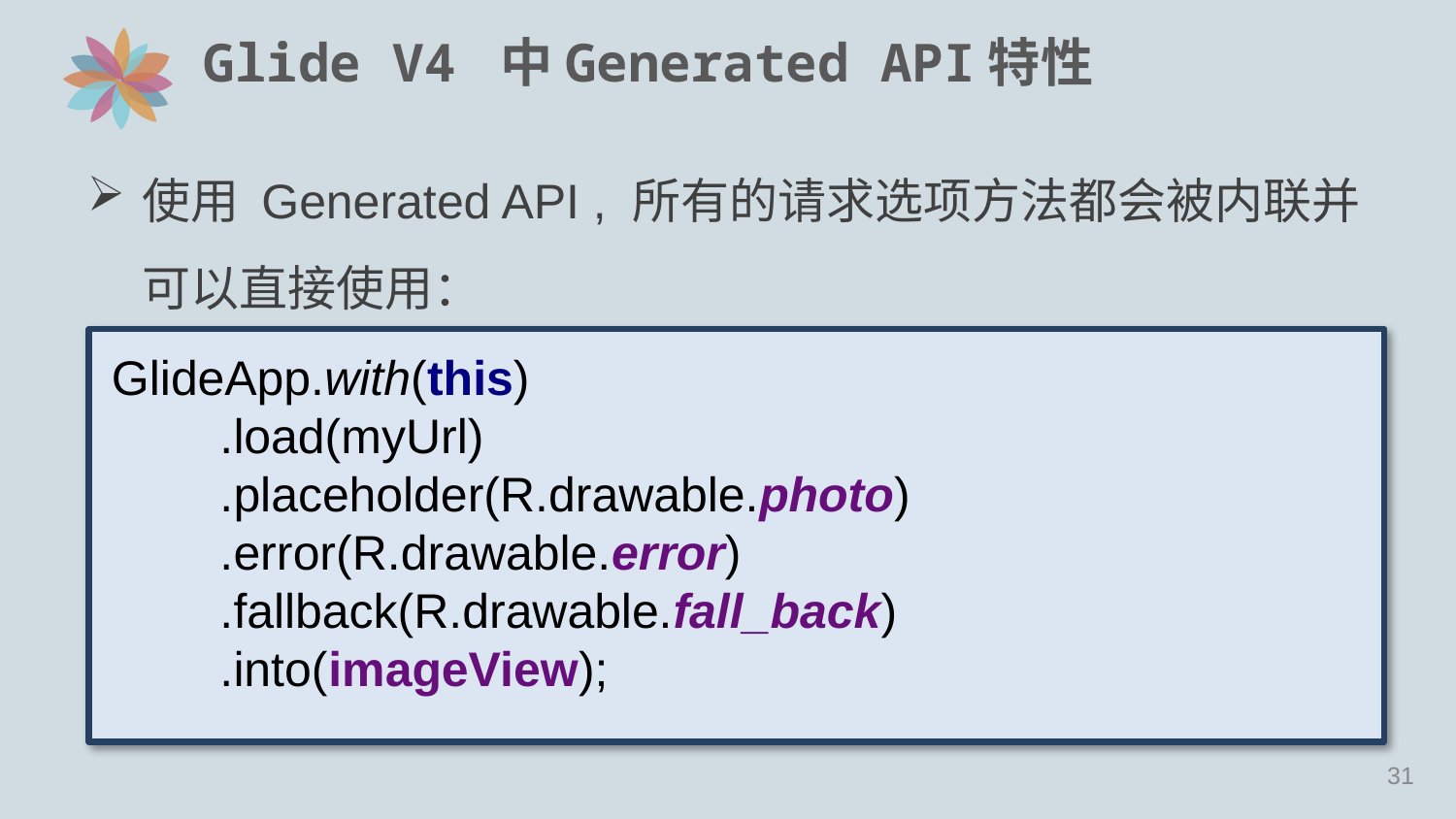

# Glide V4 中Generated API特性
使用 Generated API , 所有的请求选项方法都会被内联并可以直接使用：

GlideApp.with(this)
        .load(myUrl)
        .placeholder(R.drawable.photo)
        .error(R.drawable.error)
        .fallback(R.drawable.fall_back)
        .into(imageView);
31